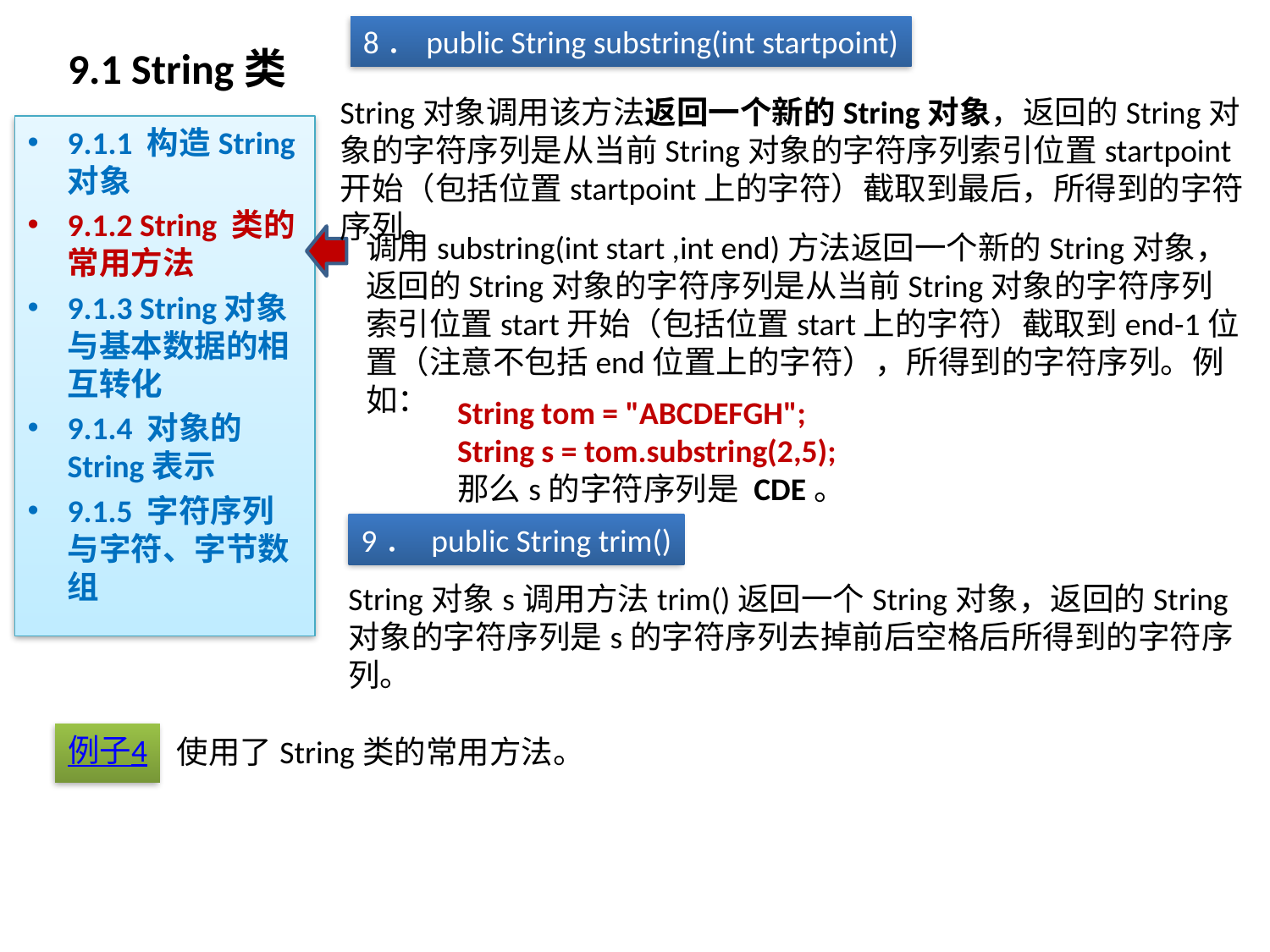

# 9.1 String类
8．public String substring(int startpoint)
String对象调用该方法返回一个新的String对象，返回的String对象的字符序列是从当前String对象的字符序列索引位置startpoint开始（包括位置startpoint上的字符）截取到最后，所得到的字符序列。
9.1.1 构造String对象
9.1.2 String 类的常用方法
9.1.3 String对象与基本数据的相互转化
9.1.4 对象的String表示
9.1.5 字符序列与字符、字节数组
调用substring(int start ,int end)方法返回一个新的String对象，返回的String对象的字符序列是从当前String对象的字符序列索引位置start开始（包括位置start上的字符）截取到end-1位置（注意不包括end位置上的字符），所得到的字符序列。例如：

String tom = "ABCDEFGH";
String s = tom.substring(2,5);
那么s的字符序列是 CDE。
9． public String trim()
String对象s调用方法trim()返回一个String对象，返回的String对象的字符序列是s的字符序列去掉前后空格后所得到的字符序列。
例子4
使用了String类的常用方法。